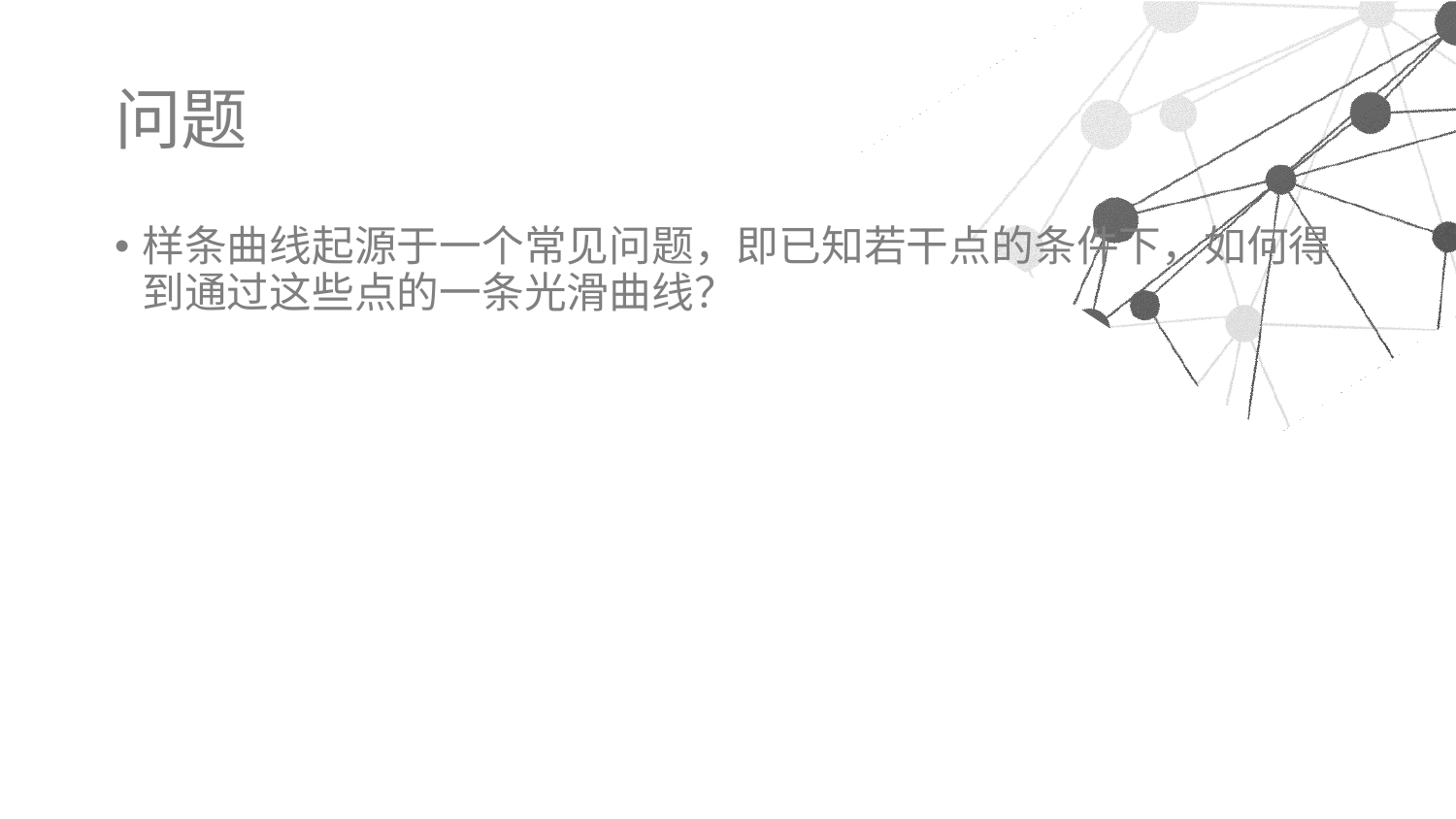

# 问题
样条曲线起源于一个常见问题，即已知若干点的条件下，如何得到通过这些点的一条光滑曲线？